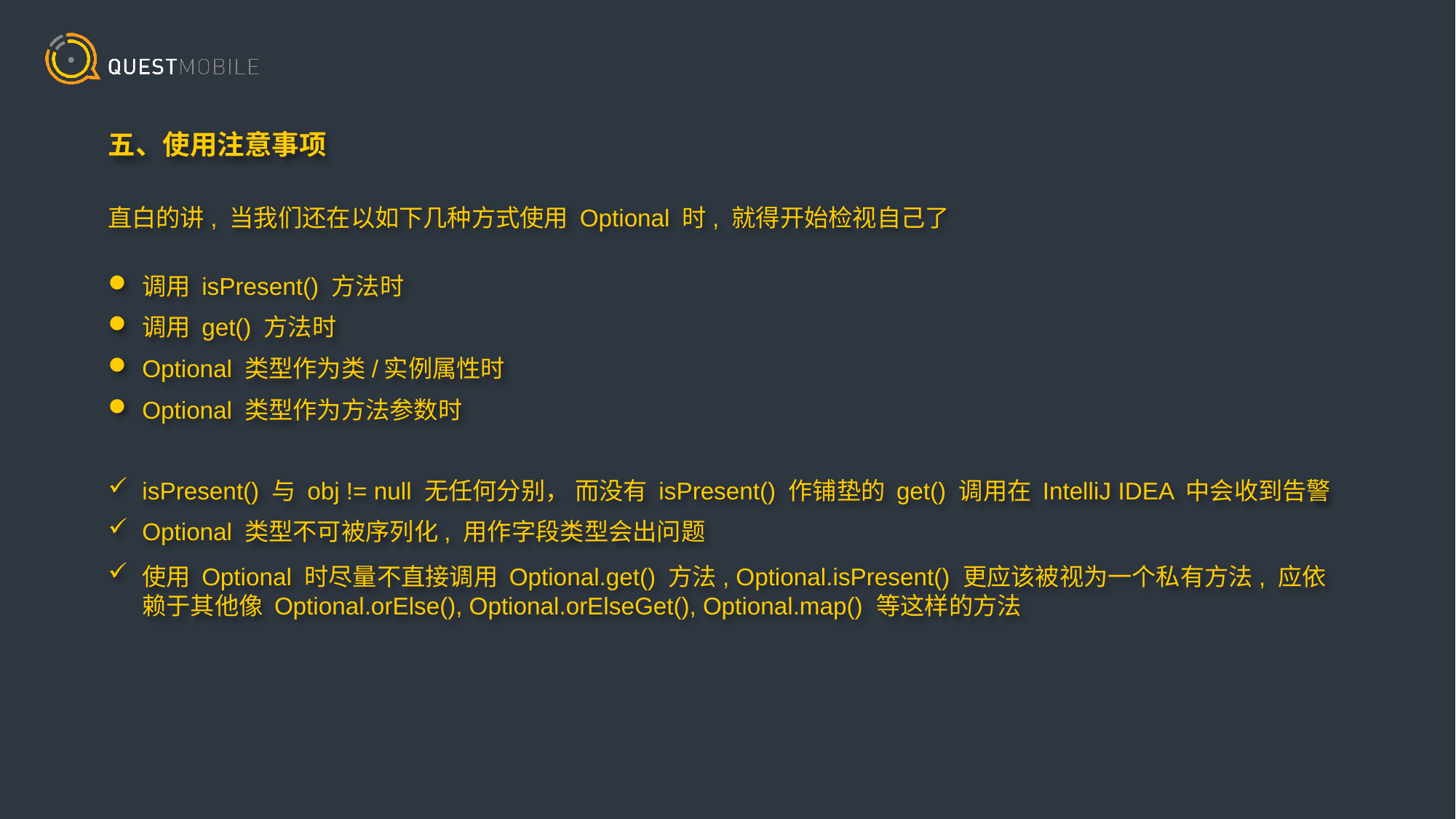

五、使用注意事项

直白的讲, 当我们还在以如下几种方式使用 Optional 时, 就得开始检视自己了
调用 isPresent() 方法时
调用 get() 方法时
Optional 类型作为类/实例属性时
Optional 类型作为方法参数时
isPresent() 与 obj != null 无任何分别， 而没有 isPresent() 作铺垫的 get() 调用在 IntelliJ IDEA 中会收到告警
Optional 类型不可被序列化, 用作字段类型会出问题
使用 Optional 时尽量不直接调用 Optional.get() 方法, Optional.isPresent() 更应该被视为一个私有方法, 应依赖于其他像 Optional.orElse(), Optional.orElseGet(), Optional.map() 等这样的方法